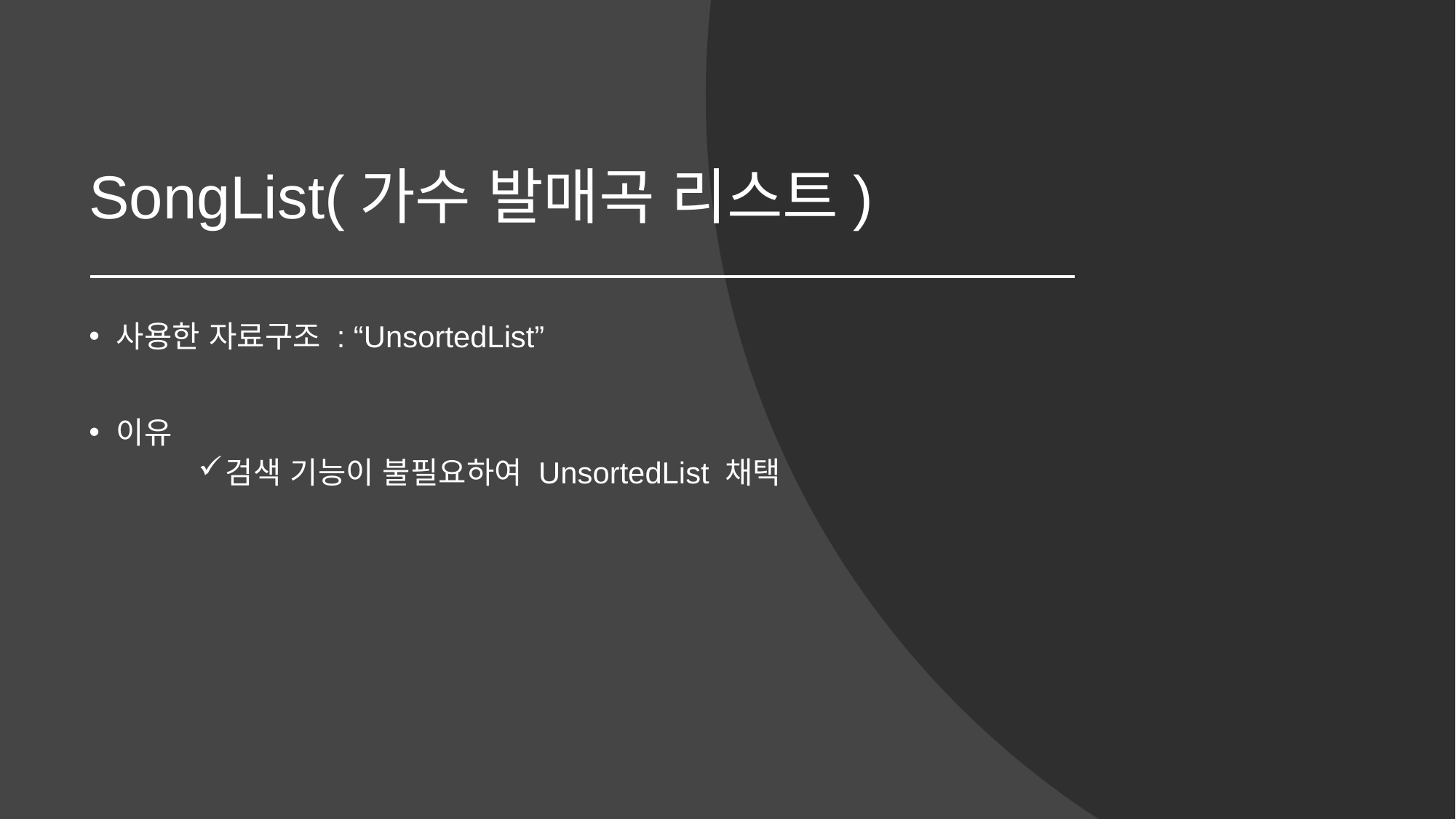

# SongList(가수 발매곡 리스트)
사용한 자료구조 : “UnsortedList”

이유
검색 기능이 불필요하여 UnsortedList 채택